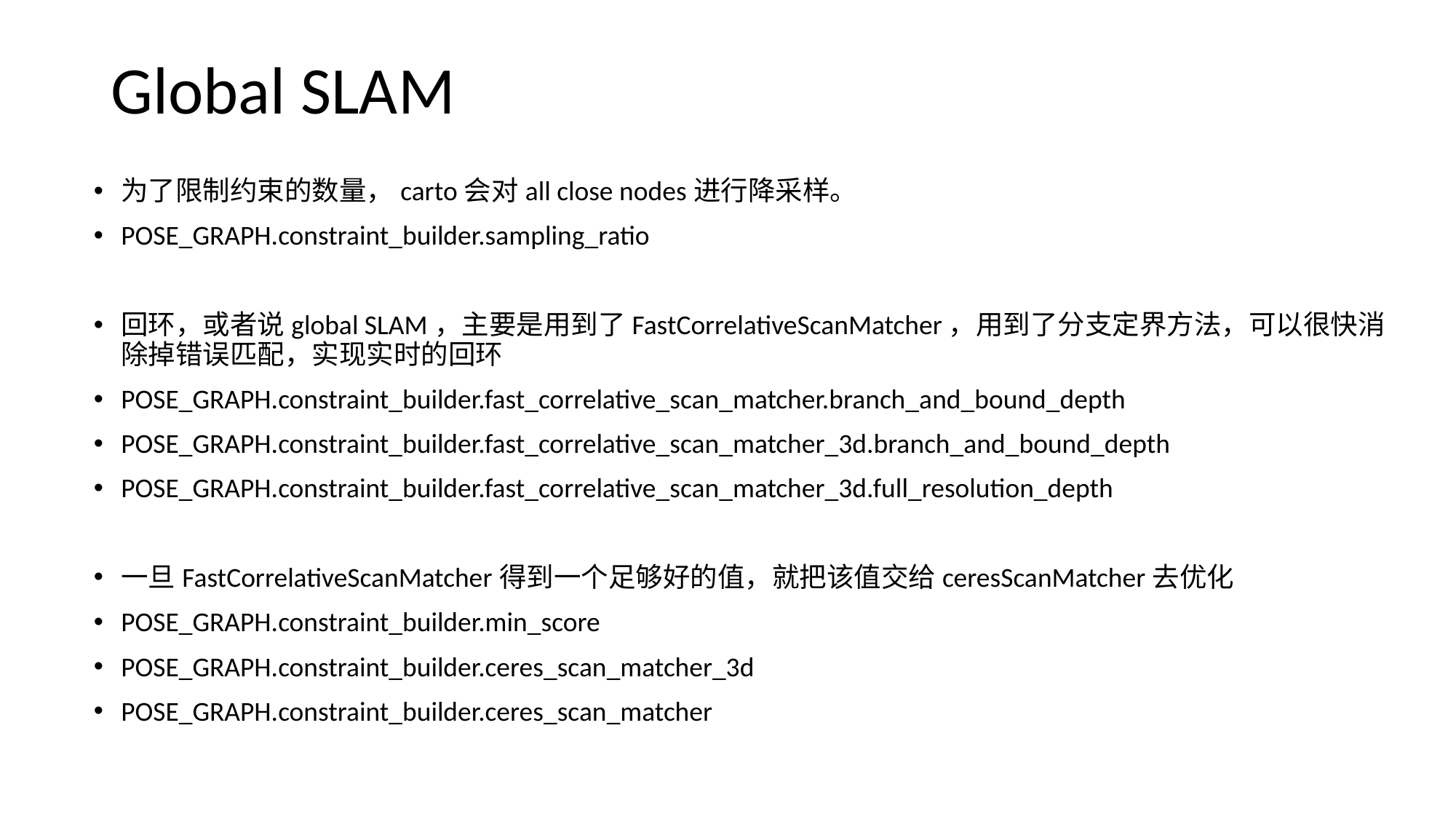

# Global SLAM
为了限制约束的数量，carto会对all close nodes进行降采样。
POSE_GRAPH.constraint_builder.sampling_ratio

回环，或者说global SLAM，主要是用到了FastCorrelativeScanMatcher，用到了分支定界方法，可以很快消除掉错误匹配，实现实时的回环
POSE_GRAPH.constraint_builder.fast_correlative_scan_matcher.branch_and_bound_depth
POSE_GRAPH.constraint_builder.fast_correlative_scan_matcher_3d.branch_and_bound_depth
POSE_GRAPH.constraint_builder.fast_correlative_scan_matcher_3d.full_resolution_depth

一旦FastCorrelativeScanMatcher得到一个足够好的值，就把该值交给ceresScanMatcher去优化
POSE_GRAPH.constraint_builder.min_score
POSE_GRAPH.constraint_builder.ceres_scan_matcher_3d
POSE_GRAPH.constraint_builder.ceres_scan_matcher